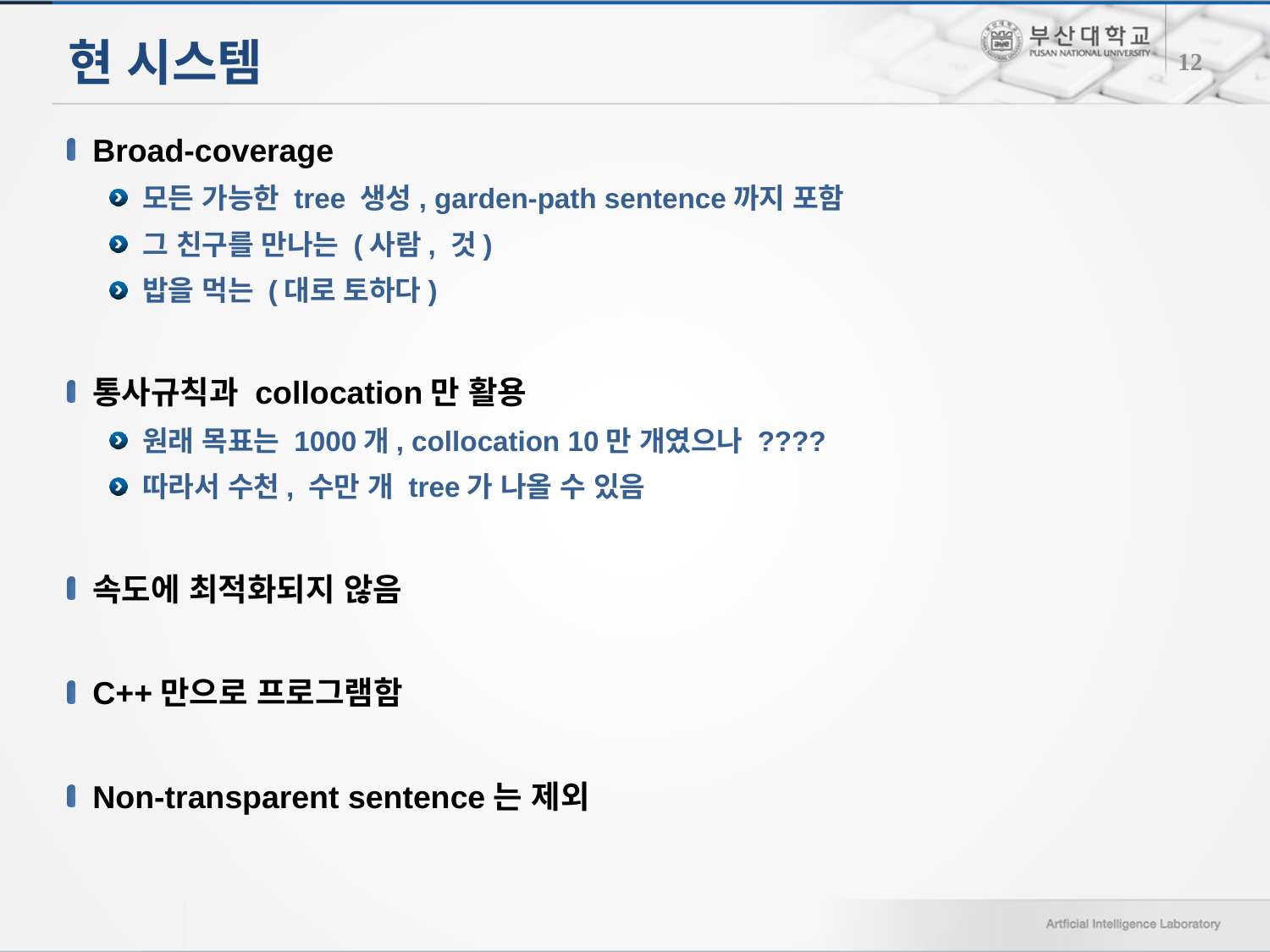

# 현 시스템
12
Broad-coverage
모든 가능한 tree 생성, garden-path sentence까지 포함
그 친구를 만나는 (사람, 것)
밥을 먹는 (대로 토하다)

통사규칙과 collocation만 활용
원래 목표는 1000개, collocation 10만 개였으나 ????
따라서 수천, 수만 개 tree가 나올 수 있음

속도에 최적화되지 않음

C++만으로 프로그램함

Non-transparent sentence는 제외